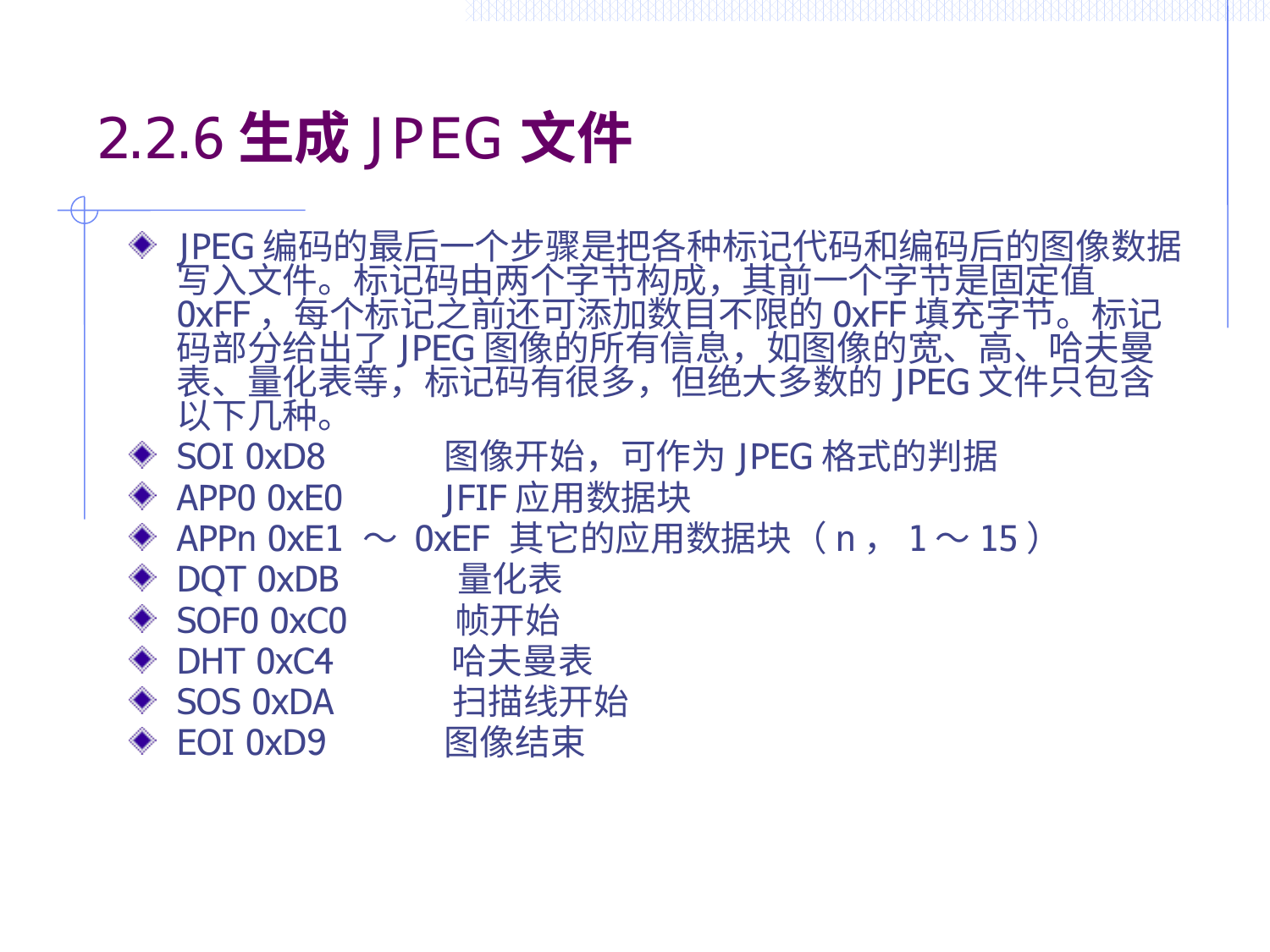

# 2.2.6生成JPEG文件
JPEG编码的最后一个步骤是把各种标记代码和编码后的图像数据写入文件。标记码由两个字节构成，其前一个字节是固定值0xFF，每个标记之前还可添加数目不限的0xFF填充字节。标记码部分给出了JPEG图像的所有信息，如图像的宽、高、哈夫曼表、量化表等，标记码有很多，但绝大多数的JPEG文件只包含以下几种。
SOI 0xD8          图像开始，可作为JPEG格式的判据
APP0 0xE0         JFIF应用数据块
APPn 0xE1 ～ 0xEF 其它的应用数据块（n，1～15）
DQT 0xDB          量化表
SOF0 0xC0         帧开始
DHT 0xC4          哈夫曼表
SOS 0xDA          扫描线开始
EOI 0xD9          图像结束